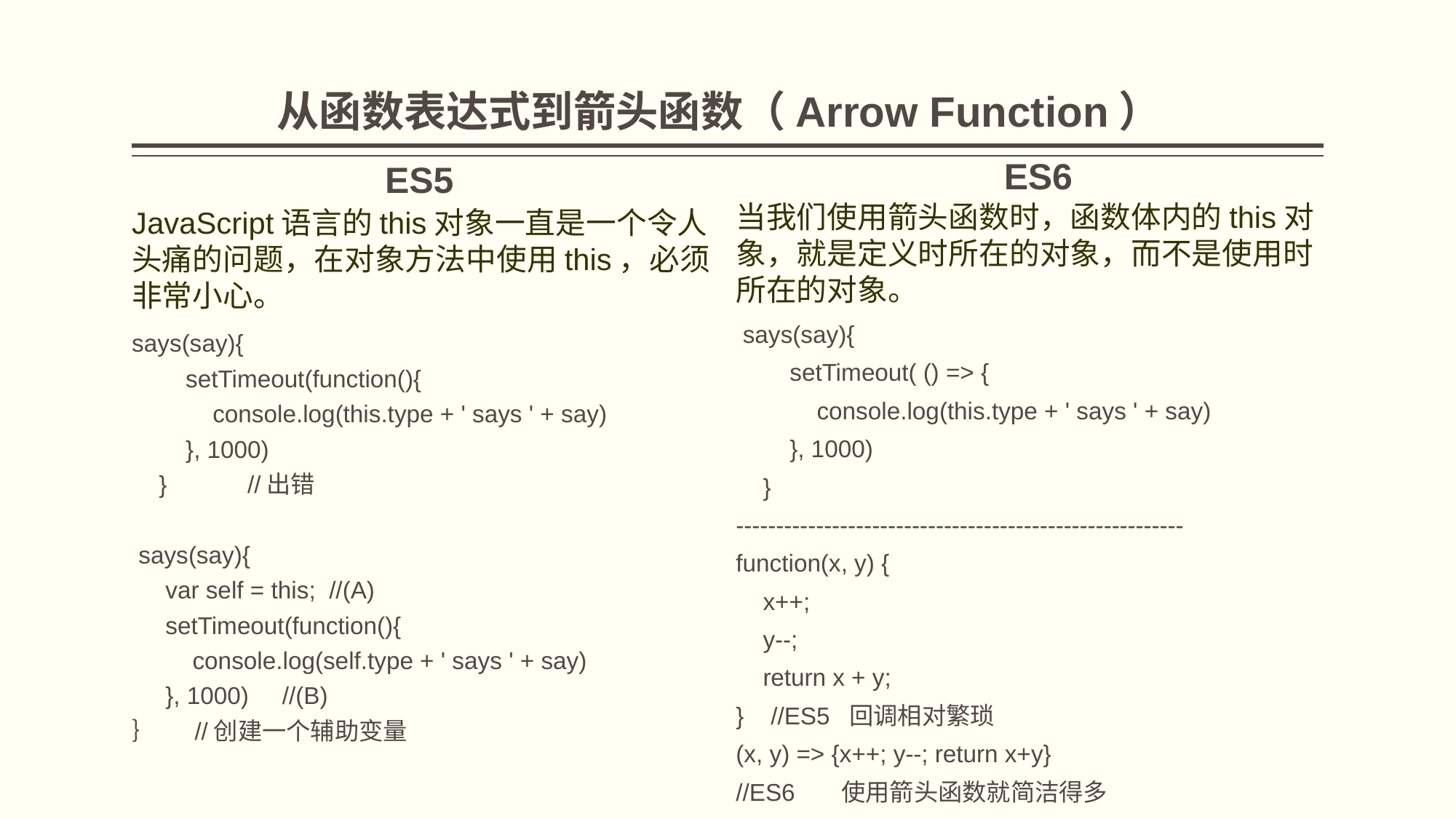

# 从函数表达式到箭头函数（Arrow Function）
ES6
ES5
JavaScript语言的this对象一直是一个令人头痛的问题，在对象方法中使用this，必须非常小心。
当我们使用箭头函数时，函数体内的this对象，就是定义时所在的对象，而不是使用时所在的对象。
 says(say){
        setTimeout( () => {
            console.log(this.type + ' says ' + say)
        }, 1000)
    }
--------------------------------------------------------
function(x, y) {
    x++;
    y--;
    return x + y;
}    //ES5  回调相对繁琐
(x, y) => {x++; y--; return x+y}
//ES6      使用箭头函数就简洁得多
says(say){
        setTimeout(function(){
            console.log(this.type + ' says ' + say)
        }, 1000)
    }            //出错

 says(say){
     var self = this;  //(A)
     setTimeout(function(){
         console.log(self.type + ' says ' + say)
     }, 1000)     //(B)
｝      //创建一个辅助变量